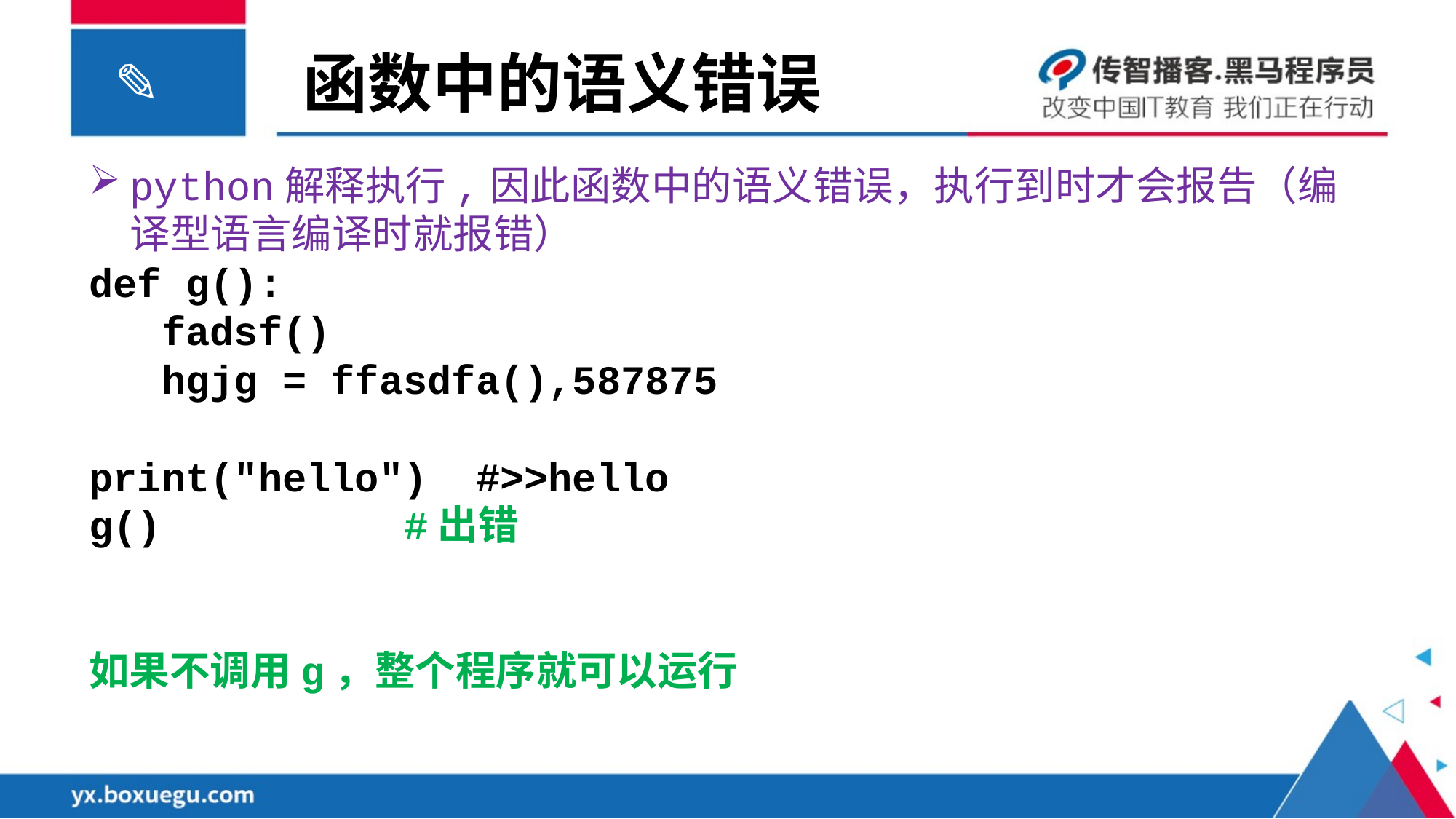

# 函数中的语义错误
python解释执行,因此函数中的语义错误，执行到时才会报告（编译型语言编译时就报错）
def g():
   fadsf()
   hgjg = ffasdfa(),587875
print("hello")  #>>hello
g()		    #出错

如果不调用g，整个程序就可以运行